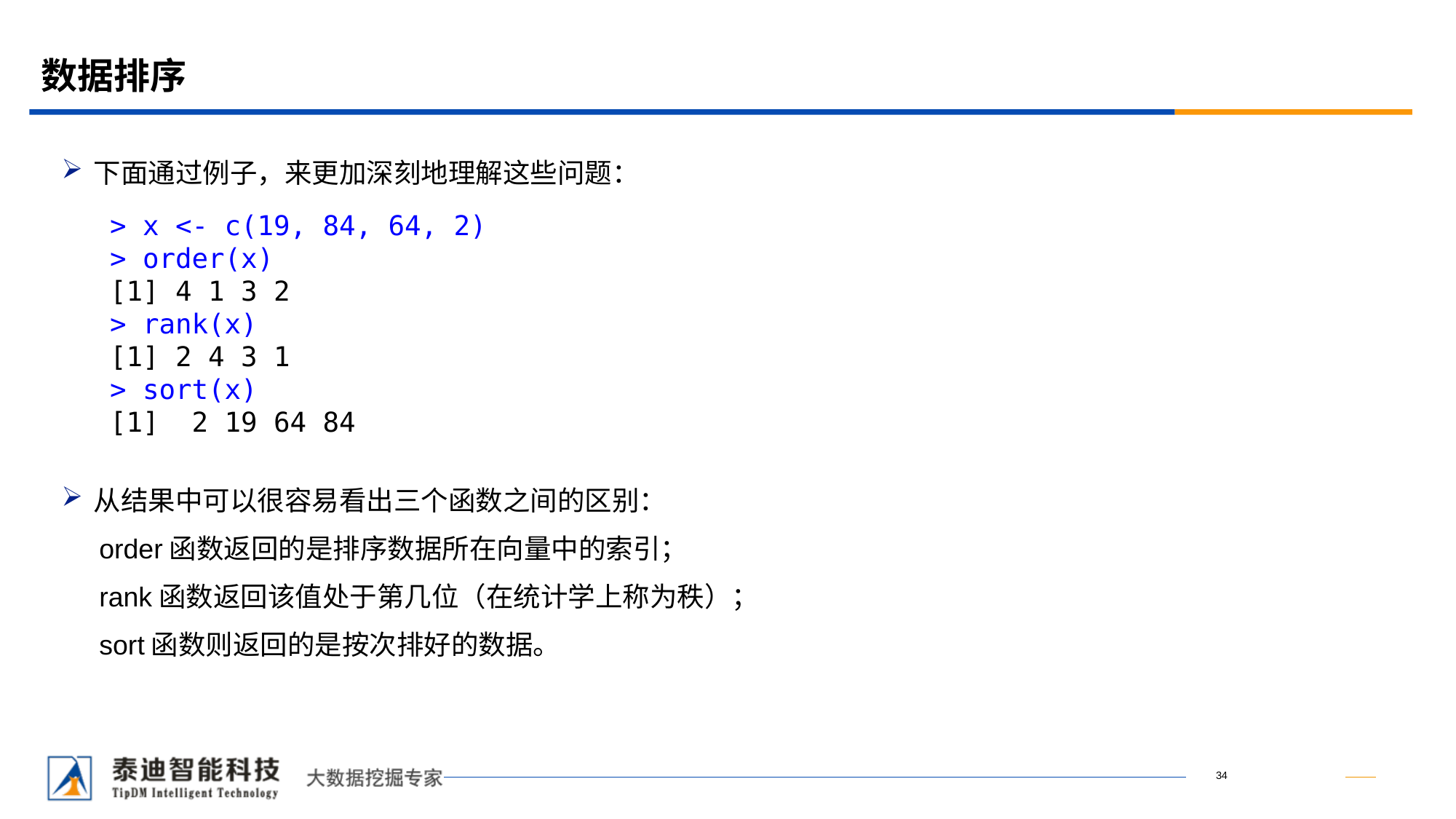

# 数据排序
下面通过例子，来更加深刻地理解这些问题：

从结果中可以很容易看出三个函数之间的区别：
order函数返回的是排序数据所在向量中的索引；
rank函数返回该值处于第几位（在统计学上称为秩）；
sort函数则返回的是按次排好的数据。

> x <- c(19, 84, 64, 2)
> order(x)
[1] 4 1 3 2
> rank(x)
[1] 2 4 3 1
> sort(x)
[1]  2 19 64 84